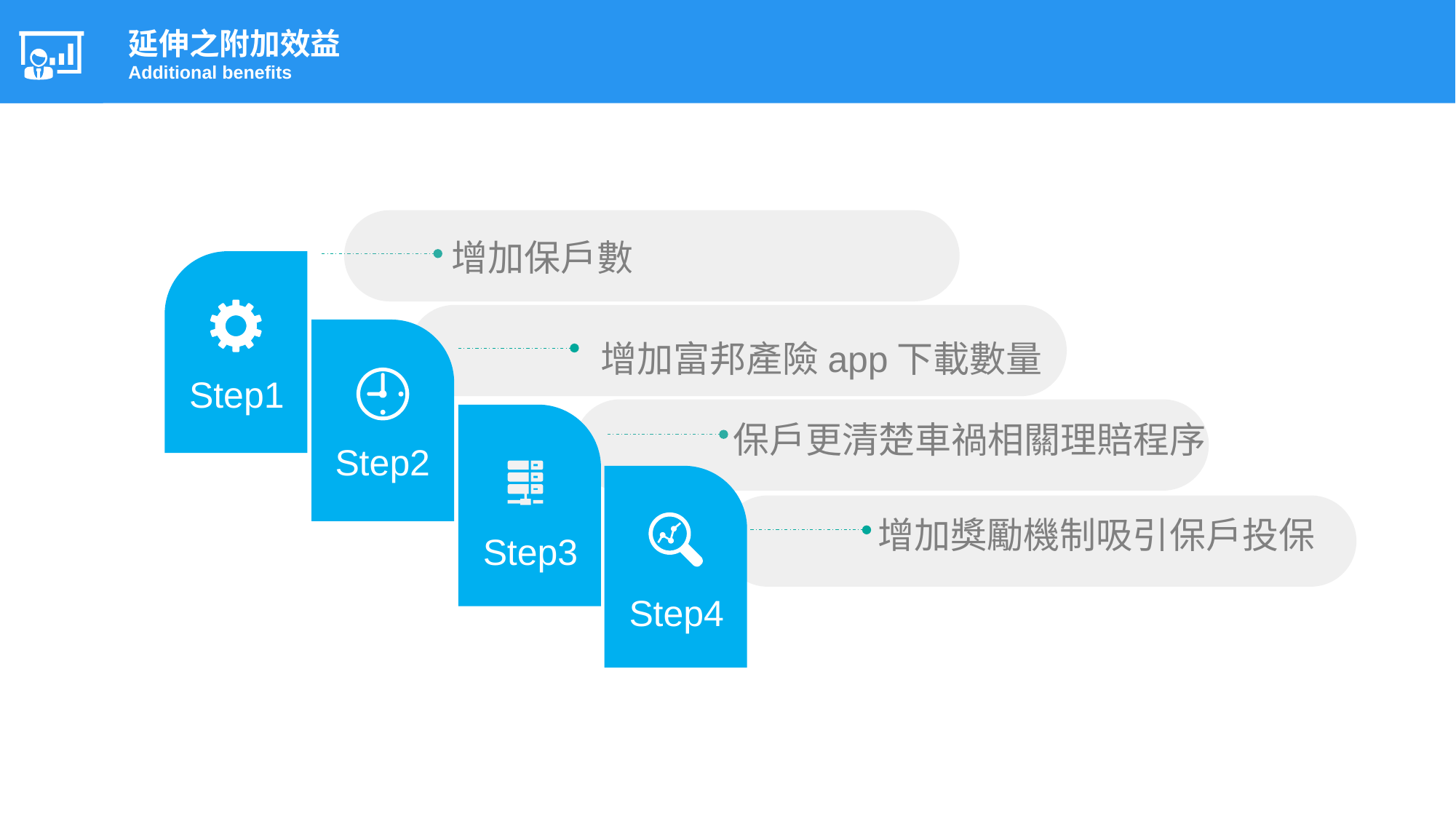

延伸之附加效益
Additional benefits

增加保戶數

 Step1

 Step2
增加富邦產險app下載數量

保戶更清楚車禍相關理賠程序

 Step3

 Step4

增加獎勵機制吸引保戶投保
19